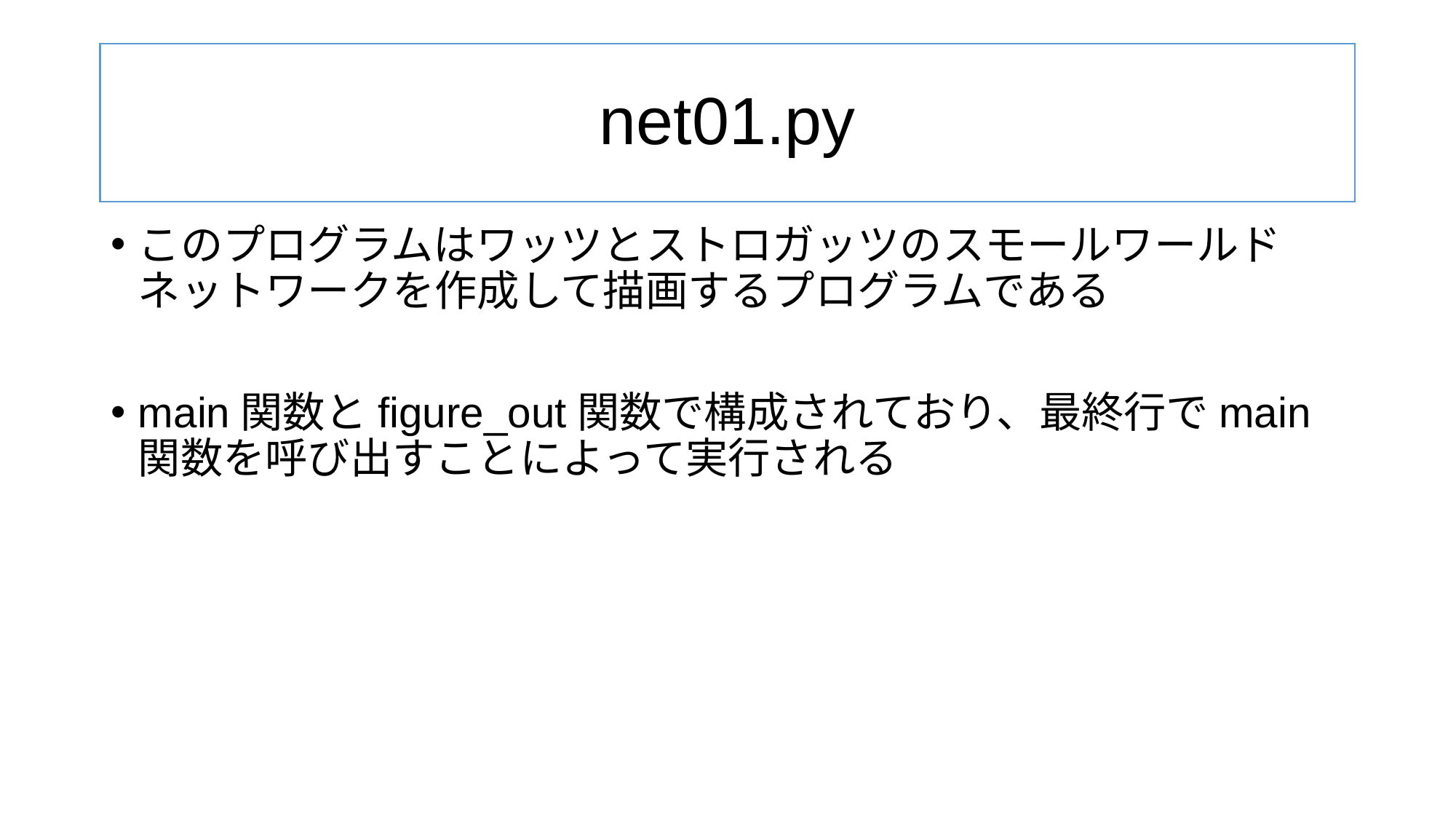

# net01.py
このプログラムはワッツとストロガッツのスモールワールドネットワークを作成して描画するプログラムである

main関数とfigure_out関数で構成されており、最終行でmain関数を呼び出すことによって実行される